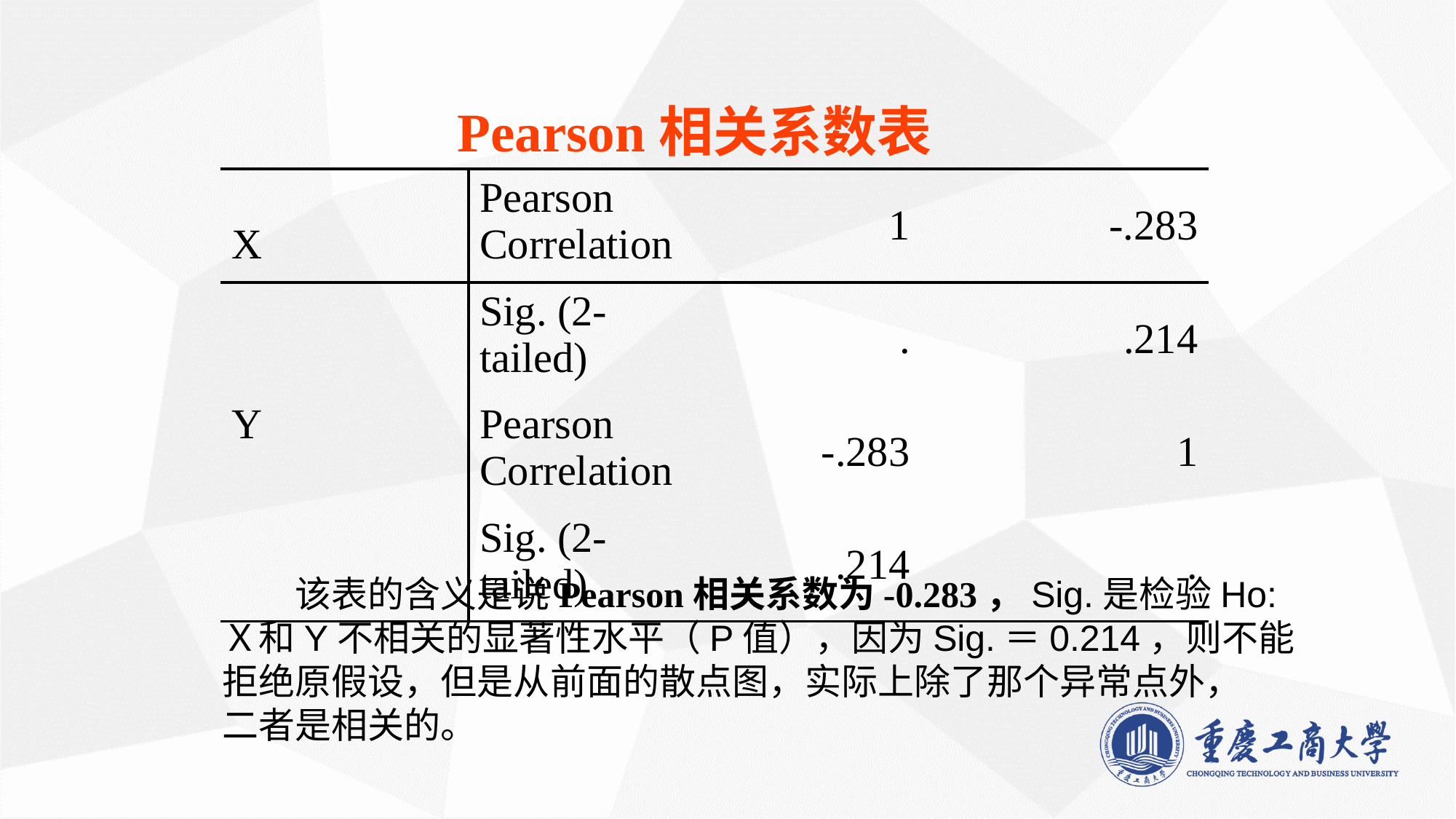

Pearson相关系数表
| X | Pearson Correlation | 1 | -.283 |
| --- | --- | --- | --- |
|  | Sig. (2-tailed) | . | .214 |
| Y | Pearson Correlation | -.283 | 1 |
|  | Sig. (2-tailed) | .214 | . |
　　该表的含义是说Pearson相关系数为-0.283，Sig.是检验Ho:
Ｘ和Y不相关的显著性水平（P值），因为Sig.＝0.214，则不能
拒绝原假设，但是从前面的散点图，实际上除了那个异常点外，
二者是相关的。